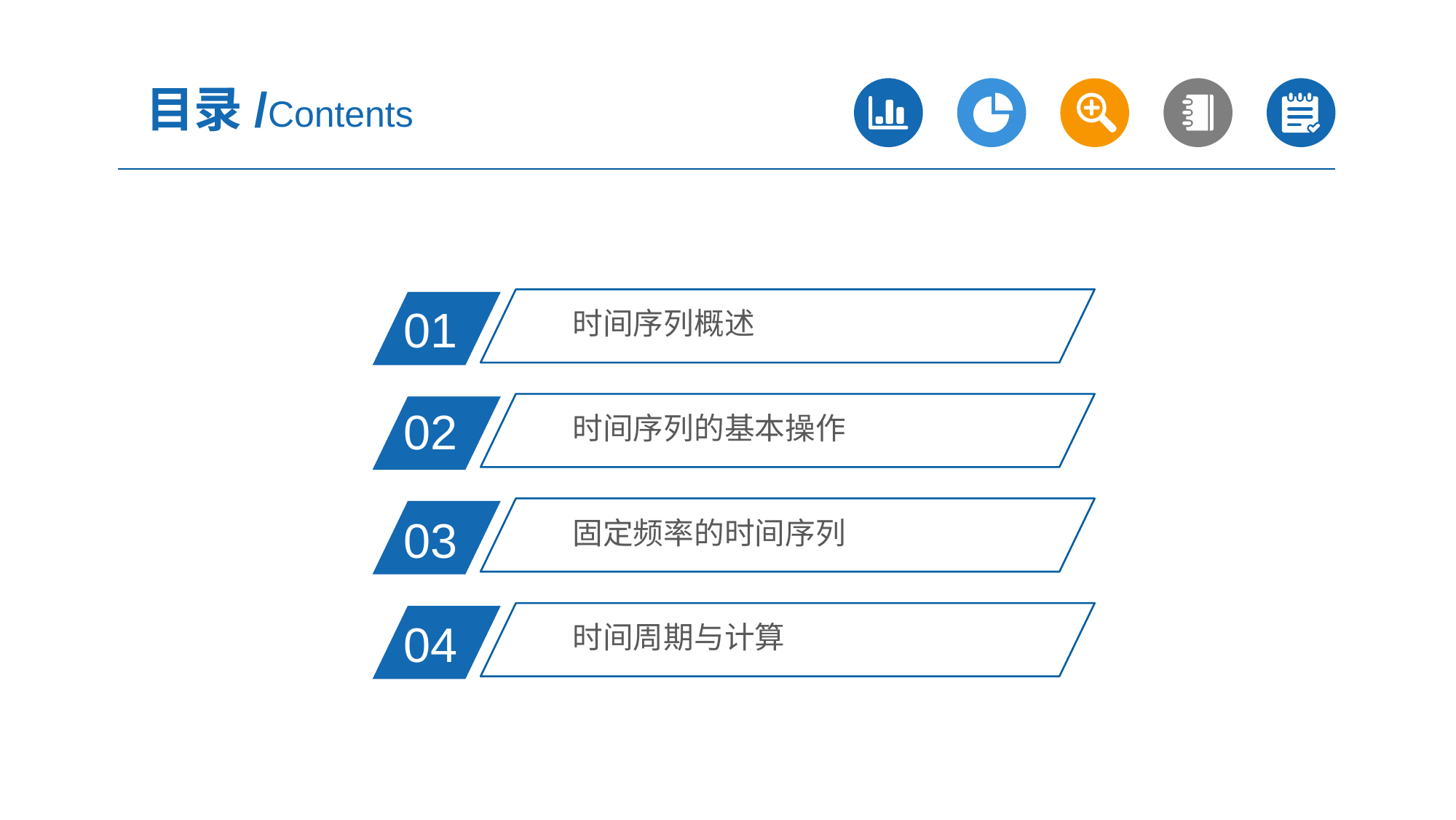

目录/Contents

时间序列概述

01

时间序列的基本操作
02

固定频率的时间序列

03

时间周期与计算

04